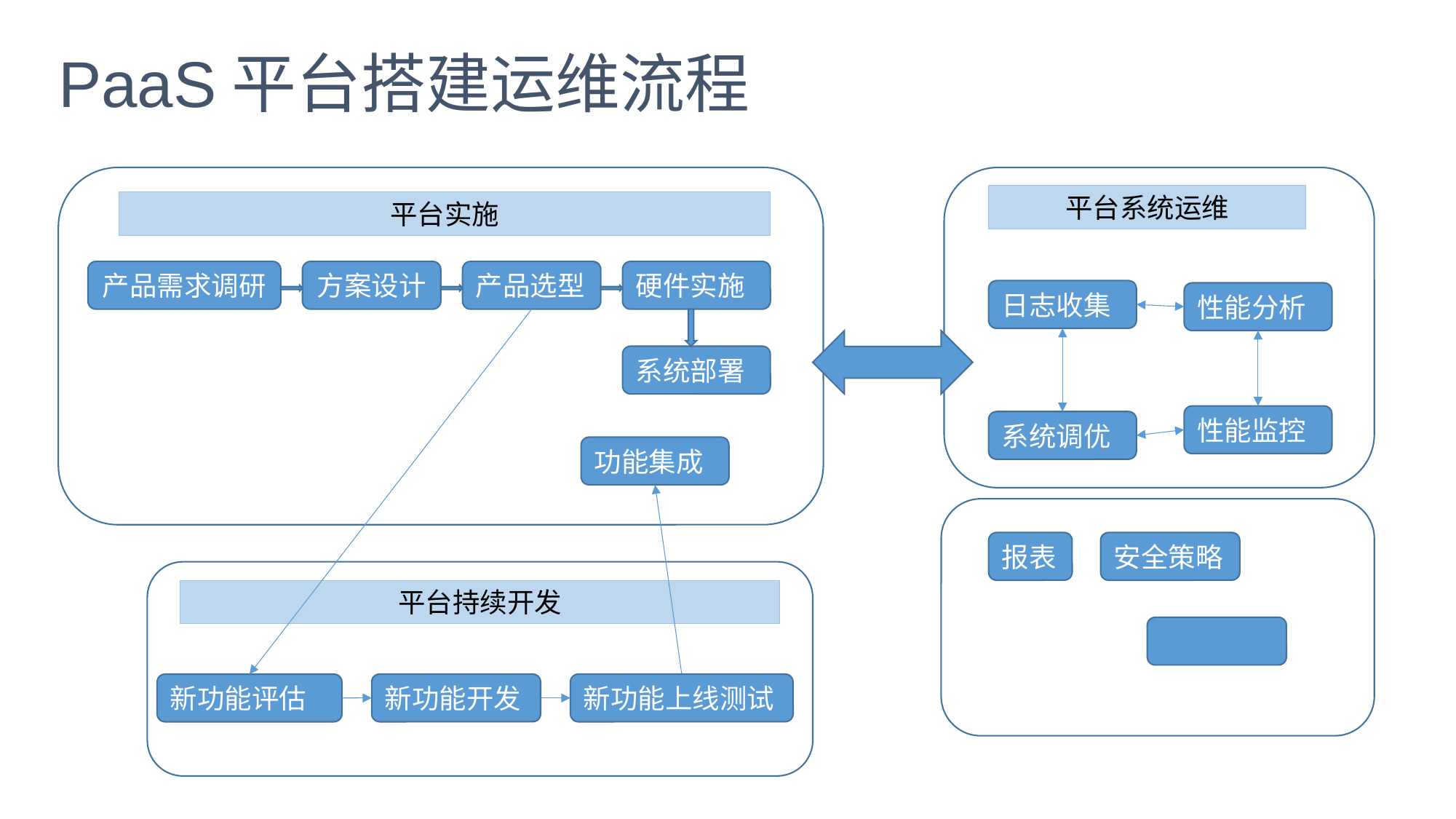

# PaaS平台搭建运维流程

平台系统运维
平台实施
产品需求调研
方案设计
产品选型
硬件实施
日志收集
性能分析

系统部署
性能监控
系统调优
功能集成

报表
安全策略

平台持续开发

新功能开发
新功能上线测试
新功能评估